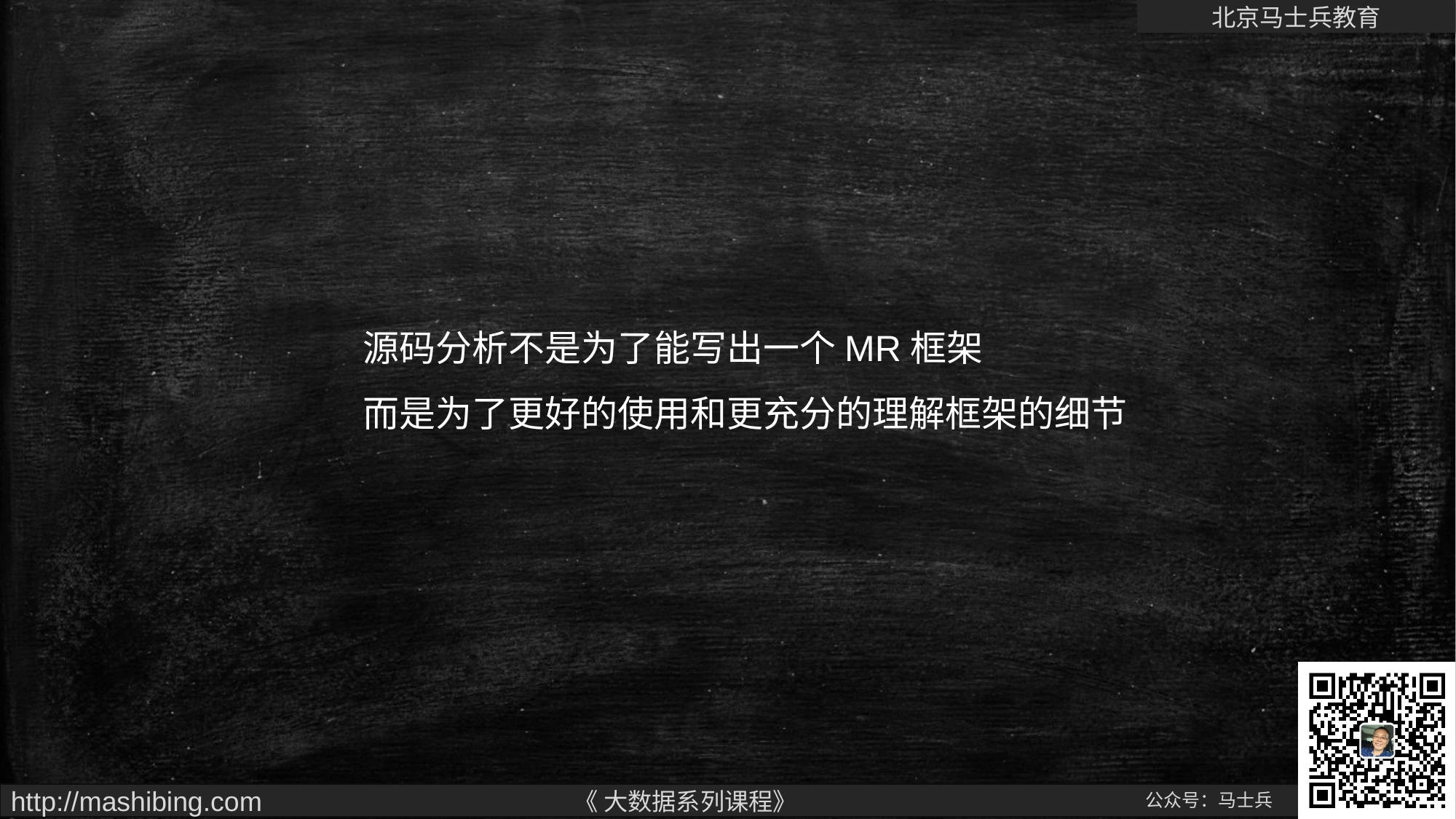

源码分析不是为了能写出一个MR框架
而是为了更好的使用和更充分的理解框架的细节